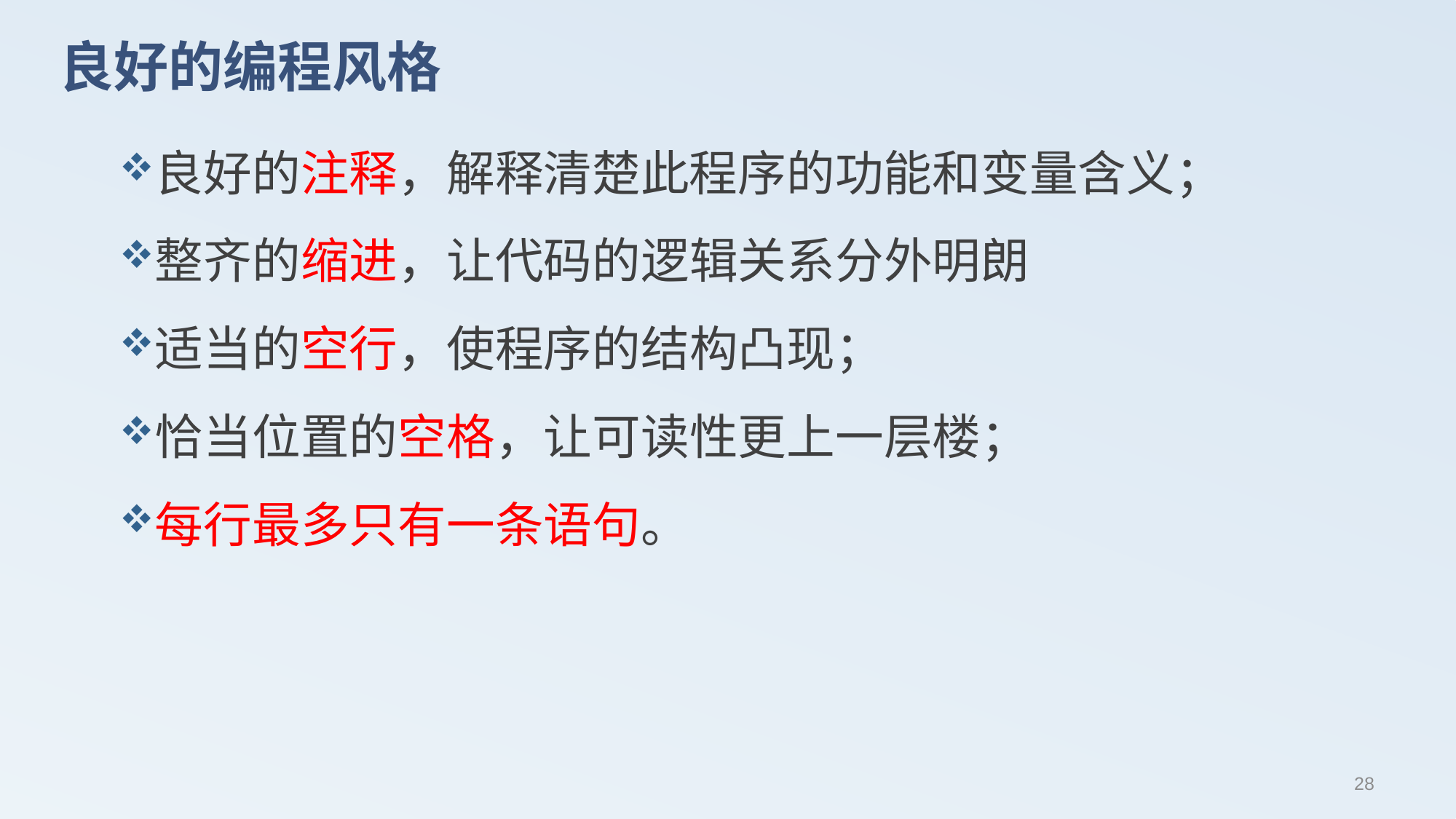

# 良好的编程风格
良好的注释，解释清楚此程序的功能和变量含义；
整齐的缩进，让代码的逻辑关系分外明朗
适当的空行，使程序的结构凸现；
恰当位置的空格，让可读性更上一层楼；
每行最多只有一条语句。